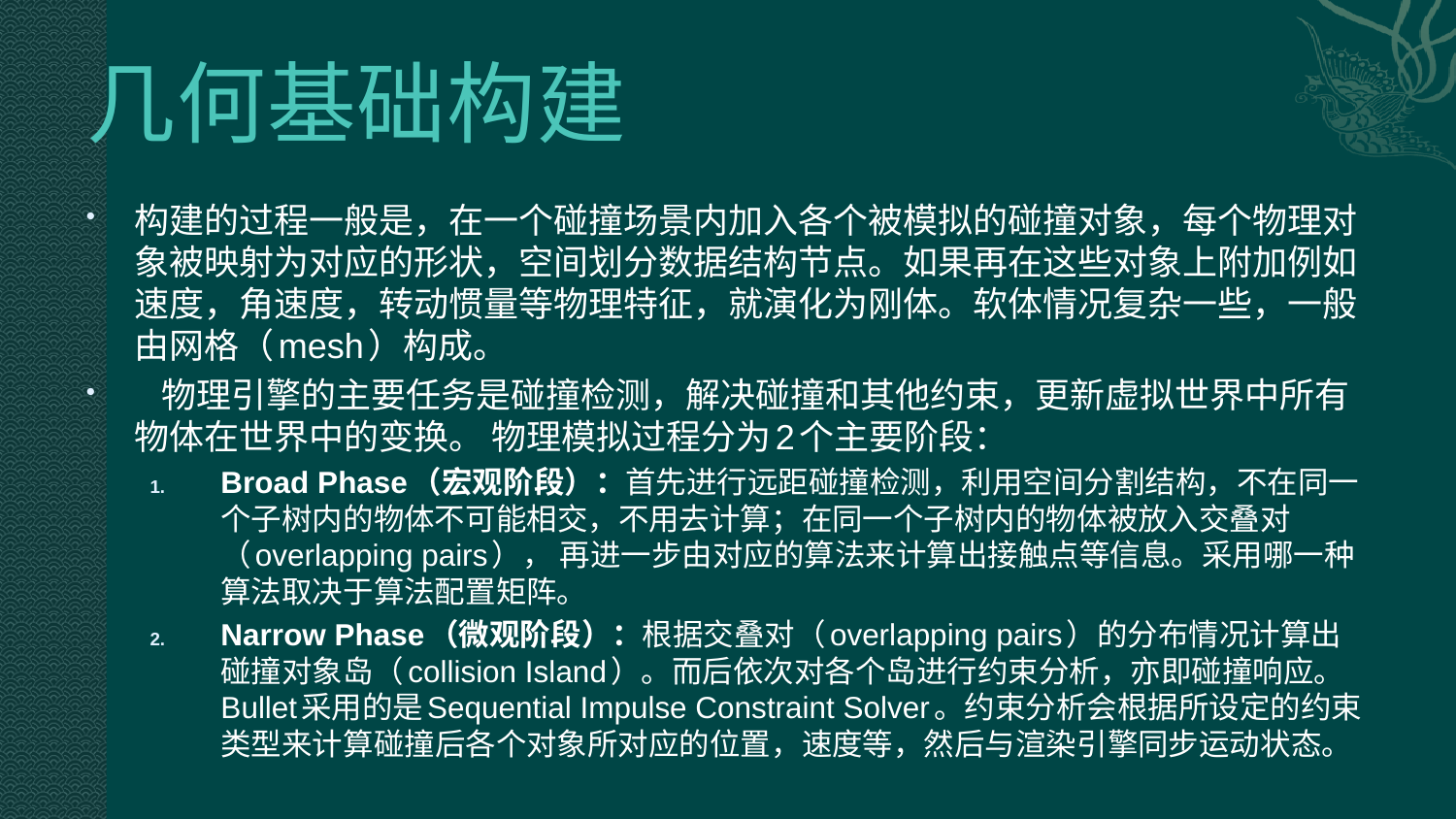

# 几何基础构建
构建的过程一般是，在一个碰撞场景内加入各个被模拟的碰撞对象，每个物理对象被映射为对应的形状，空间划分数据结构节点。如果再在这些对象上附加例如速度，角速度，转动惯量等物理特征，就演化为刚体。软体情况复杂一些，一般由网格（mesh）构成。
   物理引擎的主要任务是碰撞检测，解决碰撞和其他约束，更新虚拟世界中所有物体在世界中的变换。 物理模拟过程分为2个主要阶段：
Broad Phase（宏观阶段）：首先进行远距碰撞检测，利用空间分割结构，不在同一个子树内的物体不可能相交，不用去计算；在同一个子树内的物体被放入交叠对（overlapping pairs）， 再进一步由对应的算法来计算出接触点等信息。采用哪一种算法取决于算法配置矩阵。
Narrow Phase（微观阶段）：根据交叠对（overlapping pairs）的分布情况计算出碰撞对象岛（collision Island）。而后依次对各个岛进行约束分析，亦即碰撞响应。 Bullet采用的是Sequential Impulse Constraint Solver。约束分析会根据所设定的约束类型来计算碰撞后各个对象所对应的位置，速度等，然后与渲染引擎同步运动状态。